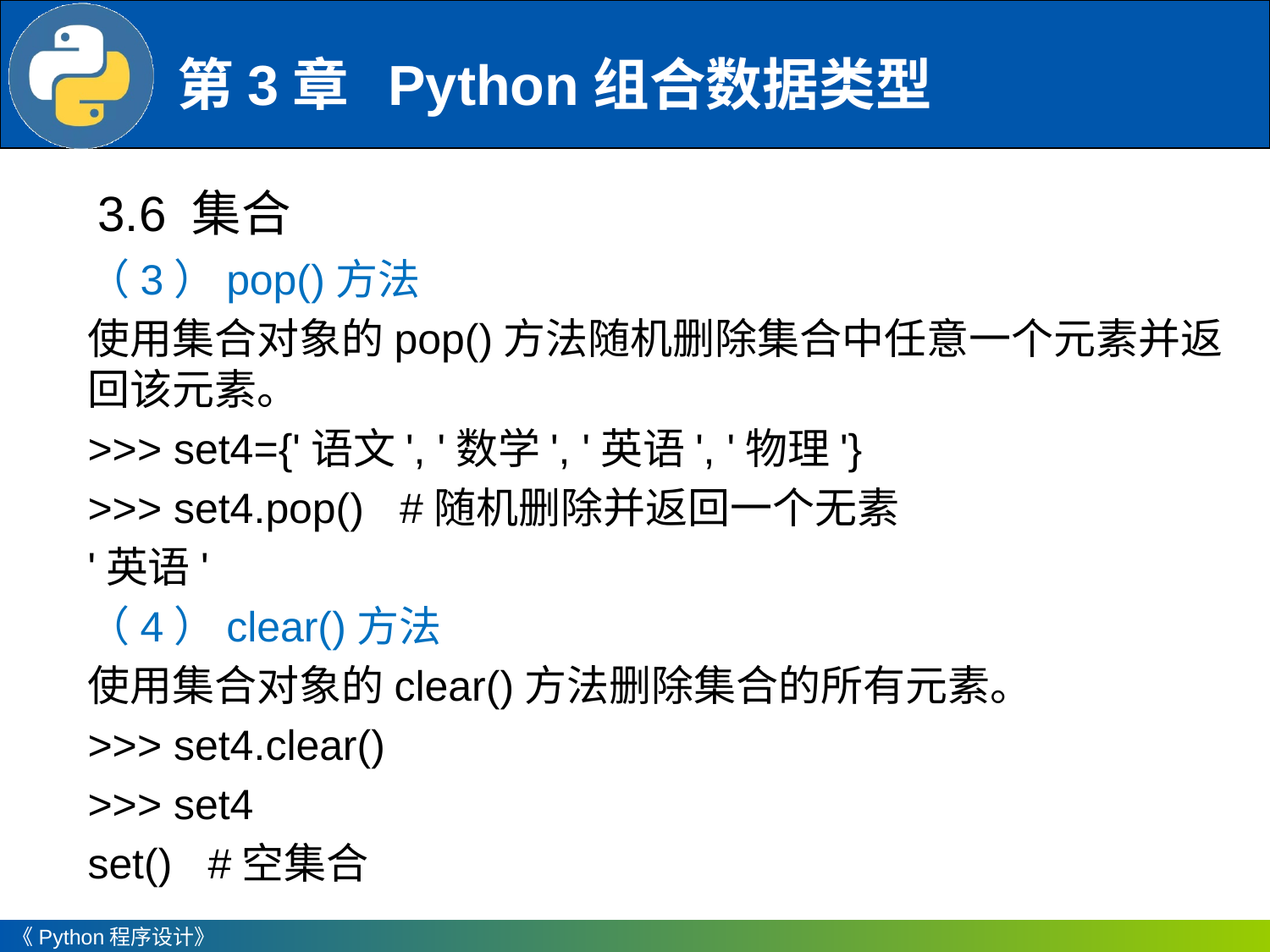

3.6 集合
（3）pop()方法
使用集合对象的pop()方法随机删除集合中任意一个元素并返回该元素。
>>> set4={'语文', '数学', '英语', '物理'}
>>> set4.pop()   #随机删除并返回一个无素
'英语'
（4）clear()方法
使用集合对象的clear()方法删除集合的所有元素。
>>> set4.clear()
>>> set4
set()   #空集合